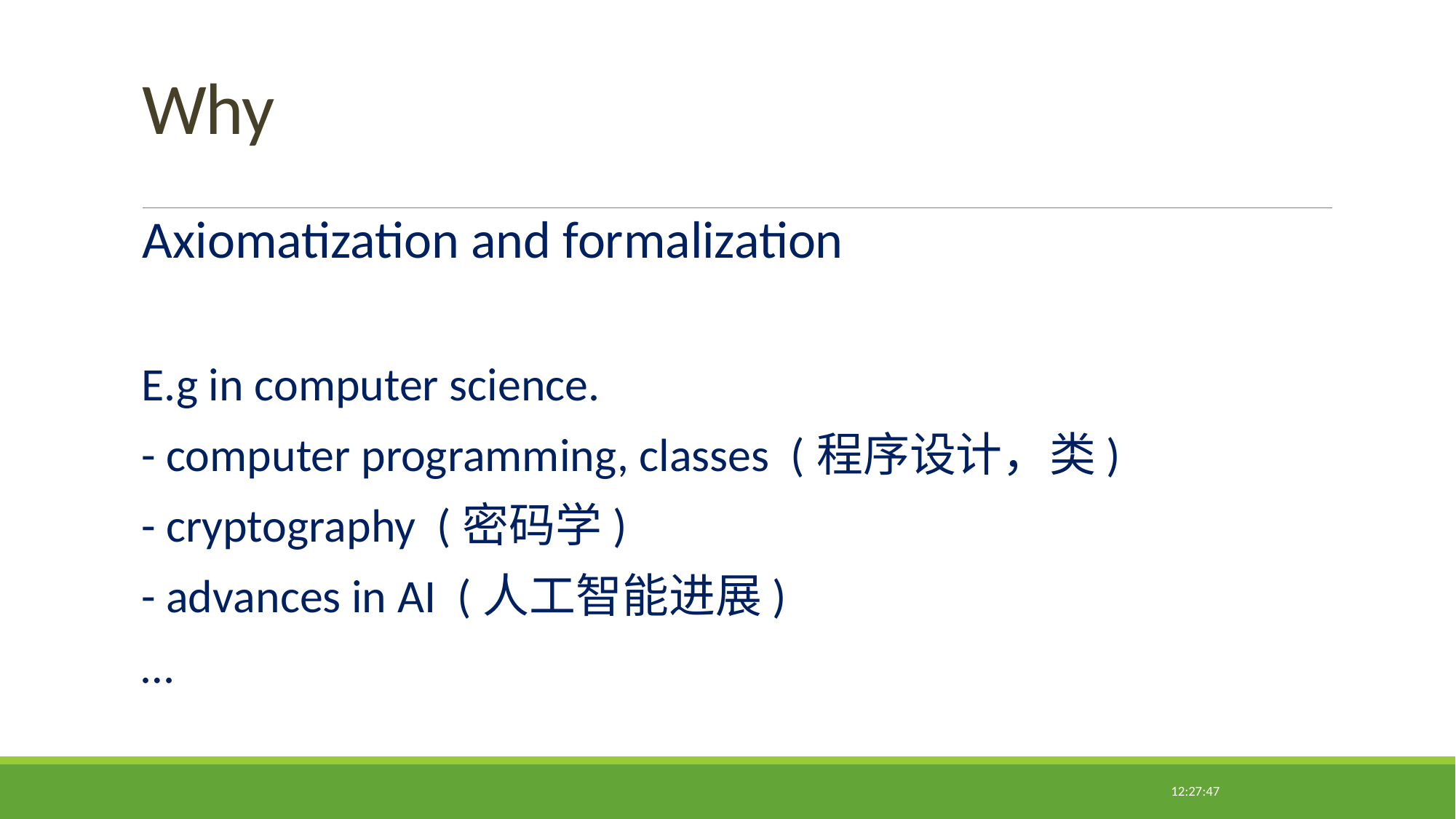

# Why
Axiomatization and formalization

E.g in computer science.
- computer programming, classes  (程序设计，类)
- cryptography  (密码学)
- advances in AI  (人工智能进展)
…
12:27:47